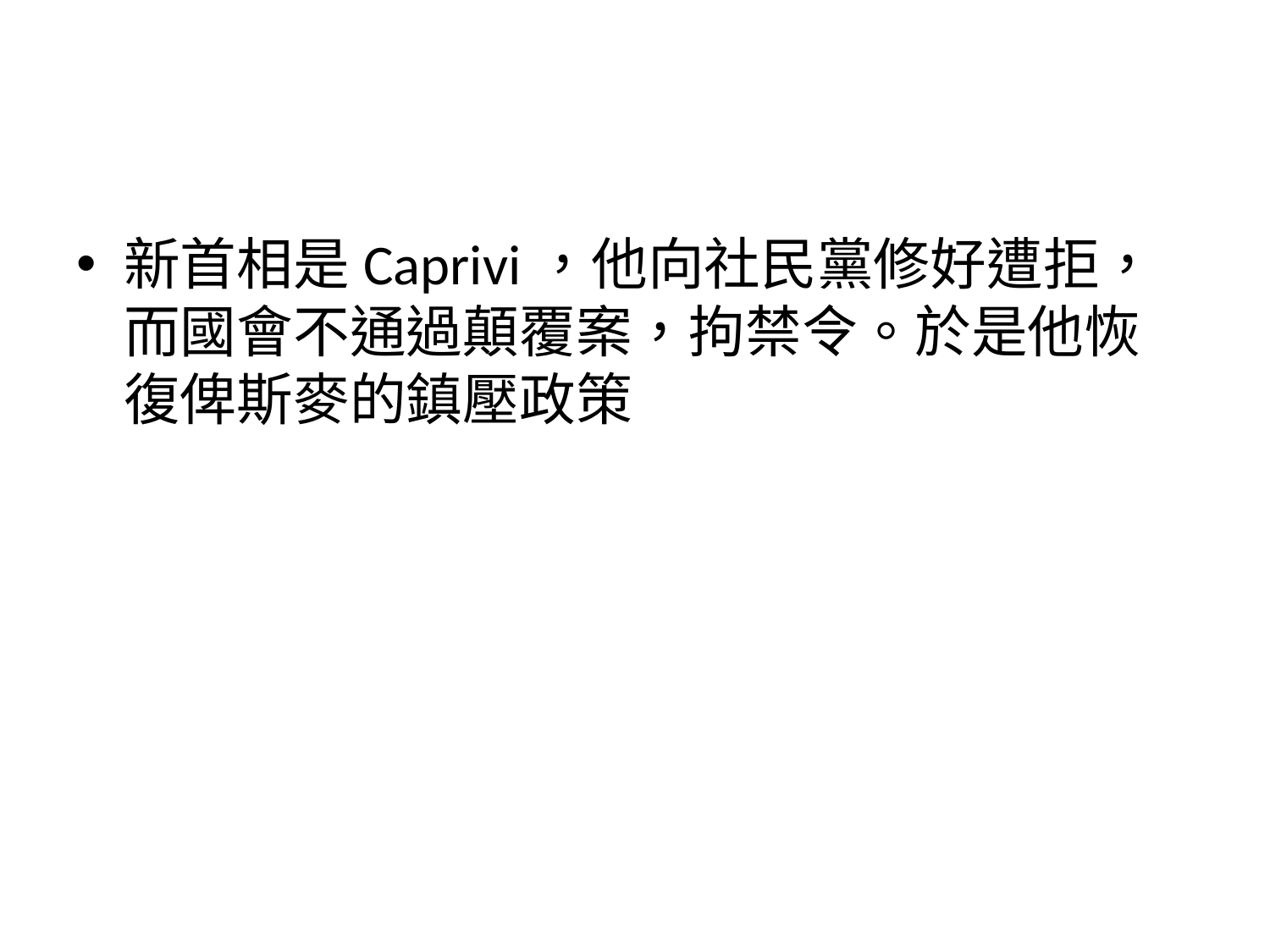

#
新首相是Caprivi，他向社民黨修好遭拒，而國會不通過顛覆案，拘禁令。於是他恢復俾斯麥的鎮壓政策